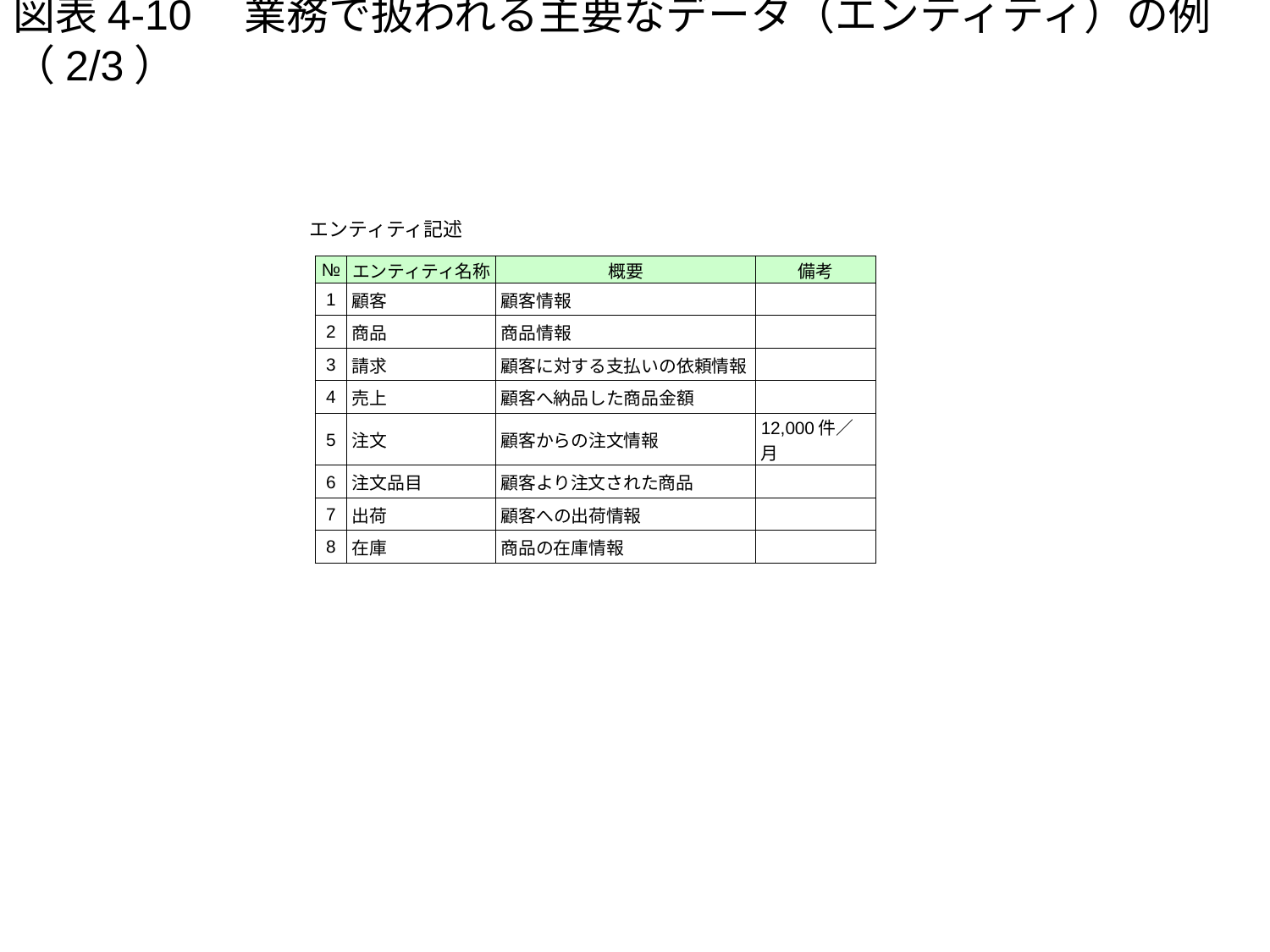

# 図表4-10　業務で扱われる主要なデータ（エンティティ）の例（2/3）
エンティティ記述
| № | エンティティ名称 | 概要 | 備考 |
| --- | --- | --- | --- |
| 1 | 顧客 | 顧客情報 |  |
| 2 | 商品 | 商品情報 |  |
| 3 | 請求 | 顧客に対する支払いの依頼情報 |  |
| 4 | 売上 | 顧客へ納品した商品金額 |  |
| 5 | 注文 | 顧客からの注文情報 | 12,000件／月 |
| 6 | 注文品目 | 顧客より注文された商品 |  |
| 7 | 出荷 | 顧客への出荷情報 |  |
| 8 | 在庫 | 商品の在庫情報 |  |